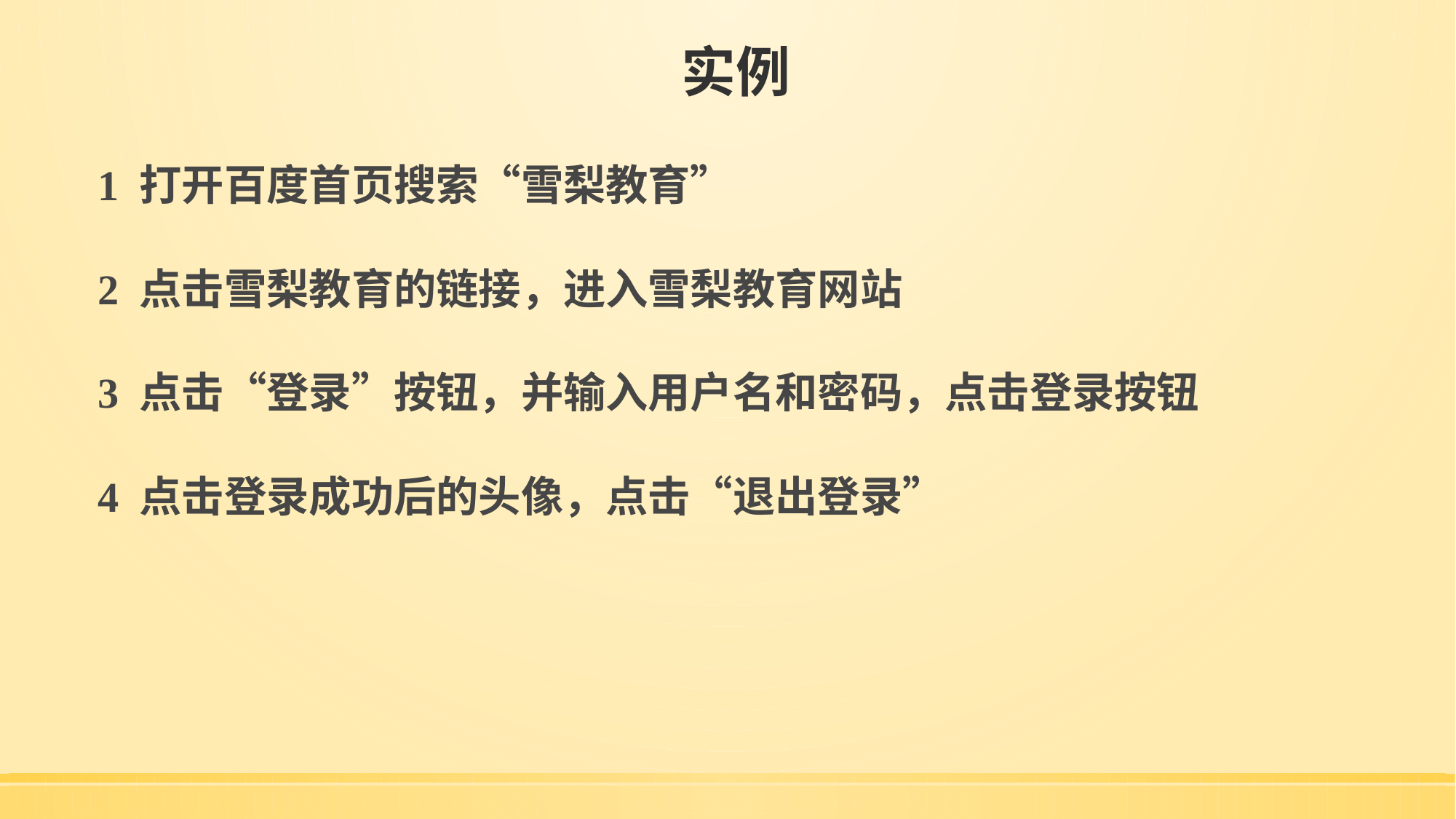

# 实例
1 打开百度首页搜索“雪梨教育”
2 点击雪梨教育的链接，进入雪梨教育网站
3 点击“登录”按钮，并输入用户名和密码，点击登录按钮
4 点击登录成功后的头像，点击“退出登录”